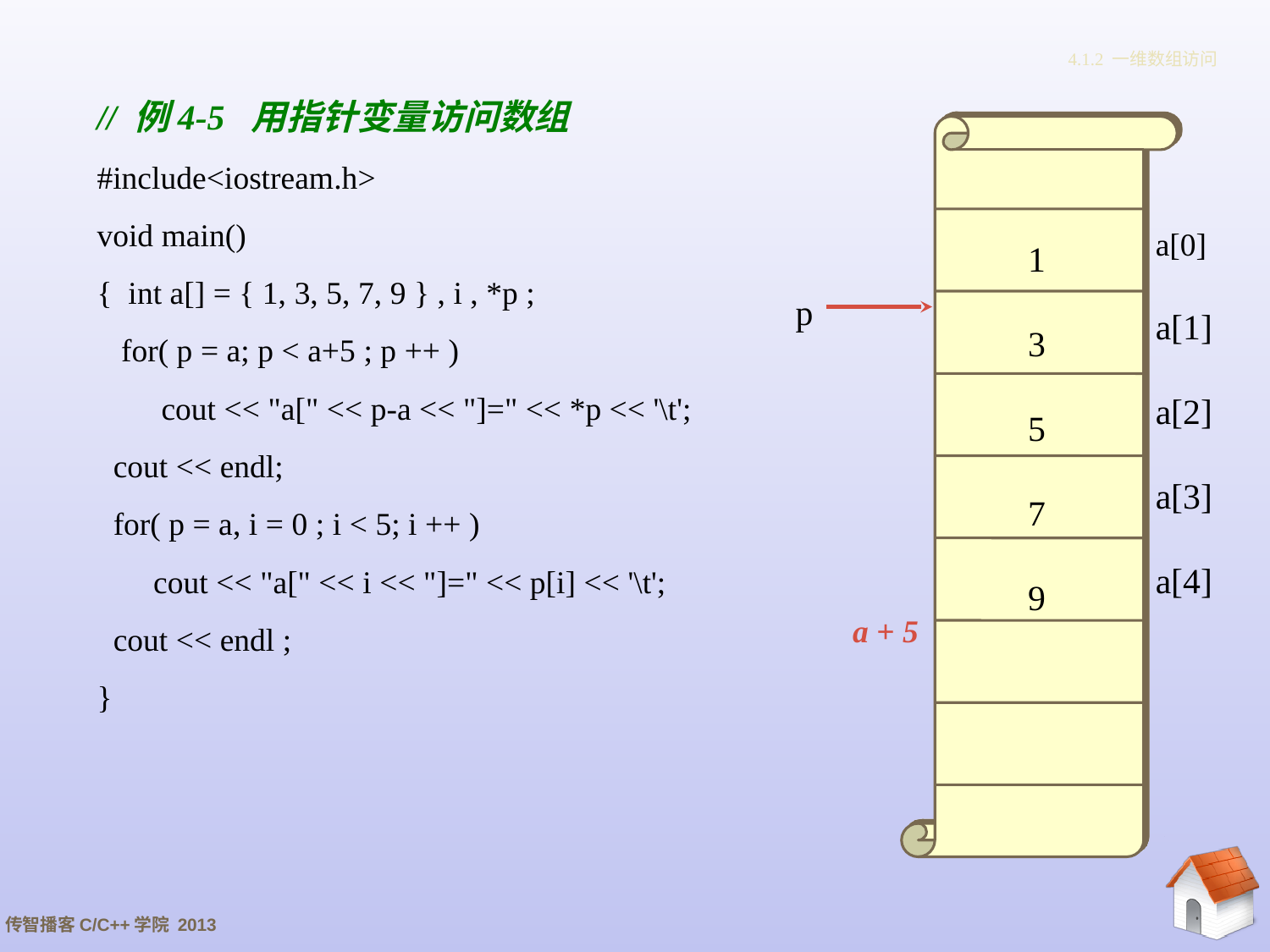

# 4.1.2 一维数组访问
// 例4-5  用指针变量访问数组
#include<iostream.h>
void main()
{  int a[] = { 1, 3, 5, 7, 9 } , i , *p ;
   for( p = a; p < a+5 ; p ++ )
        cout << "a[" << p-a << "]=" << *p << '\t';
  cout << endl;
  for( p = a, i = 0 ; i < 5; i ++ )
       cout << "a[" << i << "]=" << p[i] << '\t';
  cout << endl ;
}

a[0]
a[1]
a[2]
a[3]
a[4]
1
3
5
7
9

p

a + 5